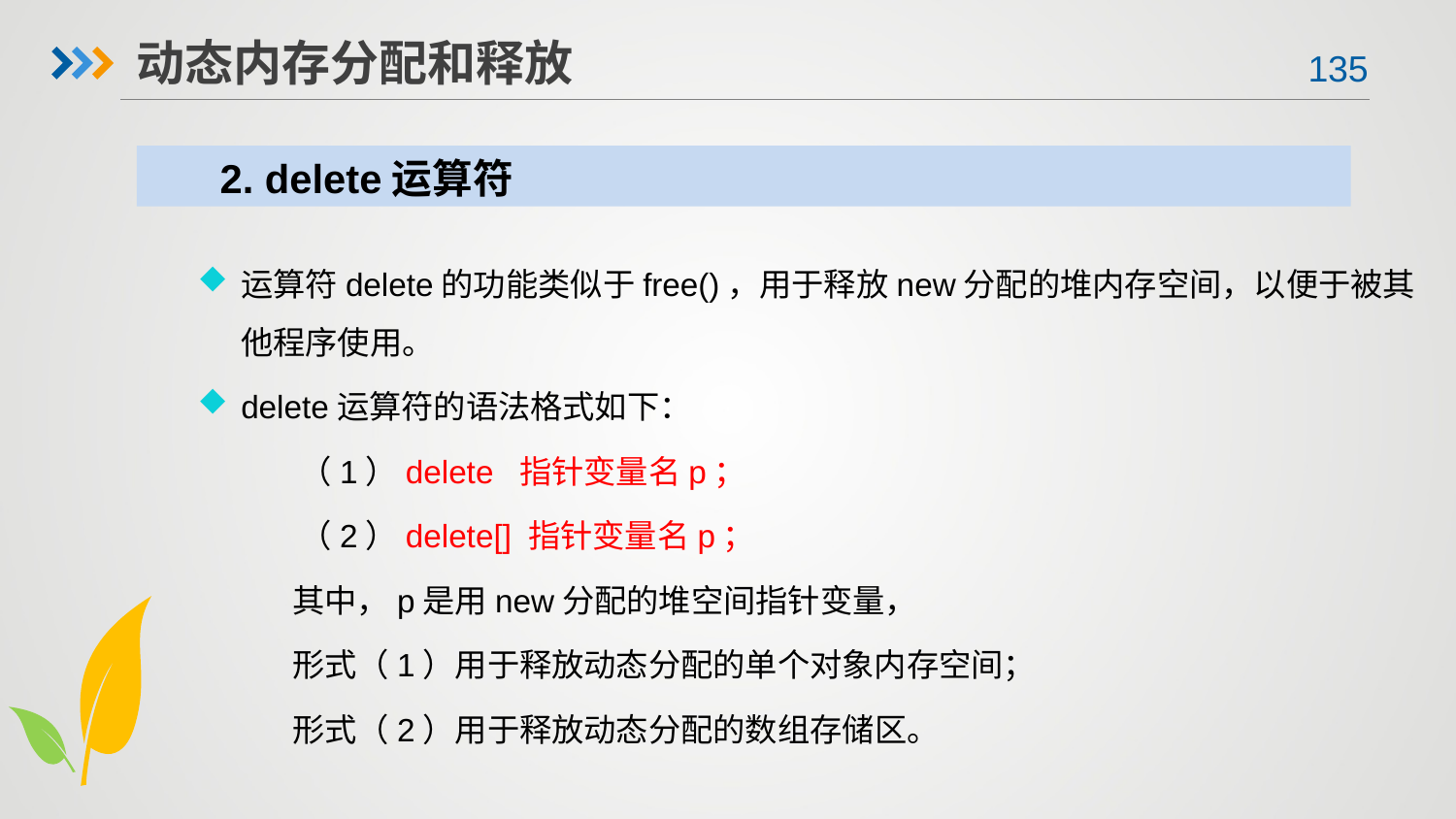

动态内存分配和释放

2. delete运算符
运算符delete的功能类似于free()，用于释放new分配的堆内存空间，以便于被其他程序使用。
delete运算符的语法格式如下：
   （1）delete  指针变量名p；
   （2）delete[] 指针变量名p；
  其中，p是用new分配的堆空间指针变量，
  形式（1）用于释放动态分配的单个对象内存空间；
  形式（2）用于释放动态分配的数组存储区。